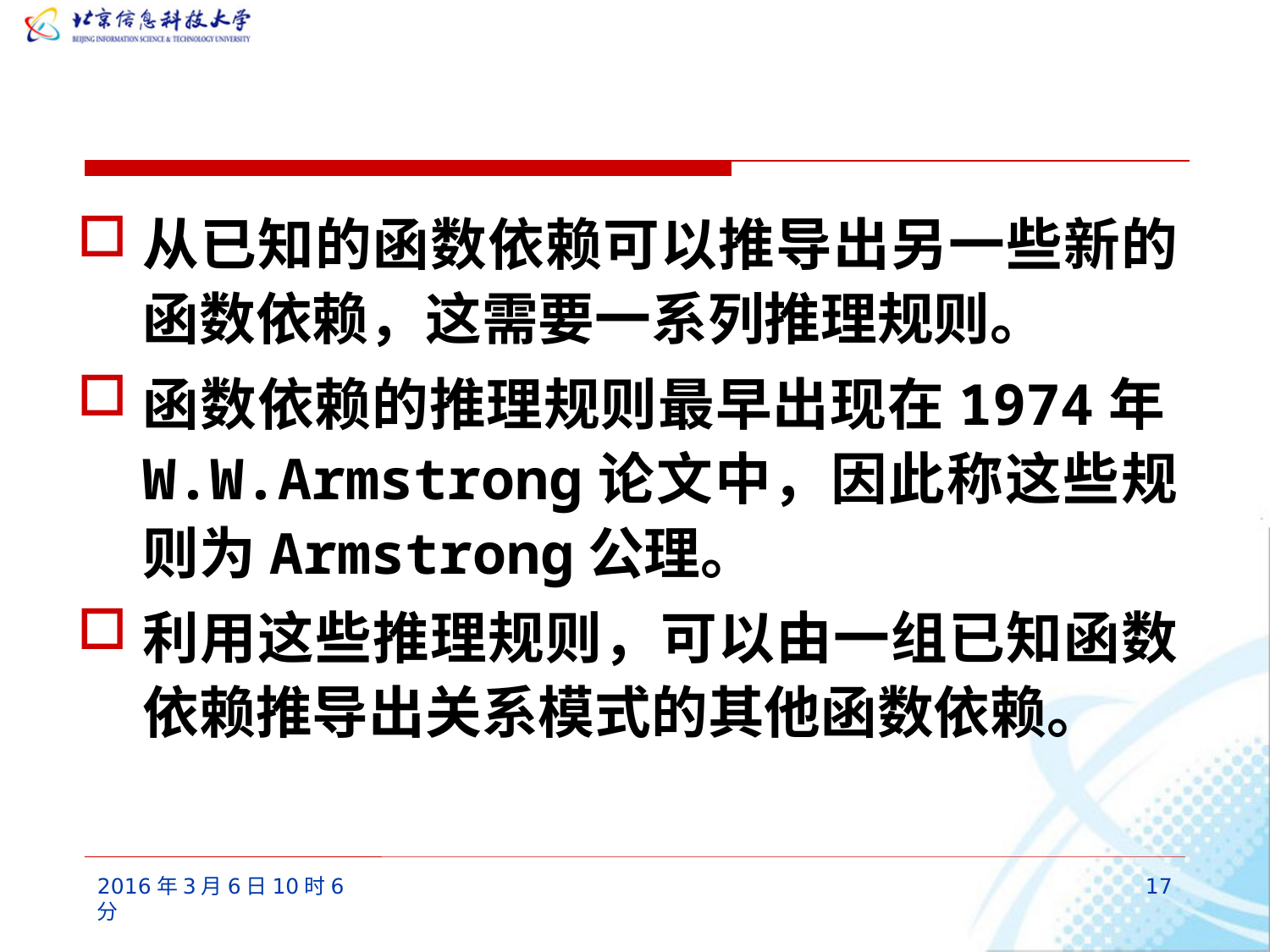

#
从已知的函数依赖可以推导出另一些新的函数依赖，这需要一系列推理规则。
函数依赖的推理规则最早出现在1974年W.W.Armstrong论文中，因此称这些规则为Armstrong公理。
利用这些推理规则，可以由一组已知函数依赖推导出关系模式的其他函数依赖。
2016年3月6日10时6分
17